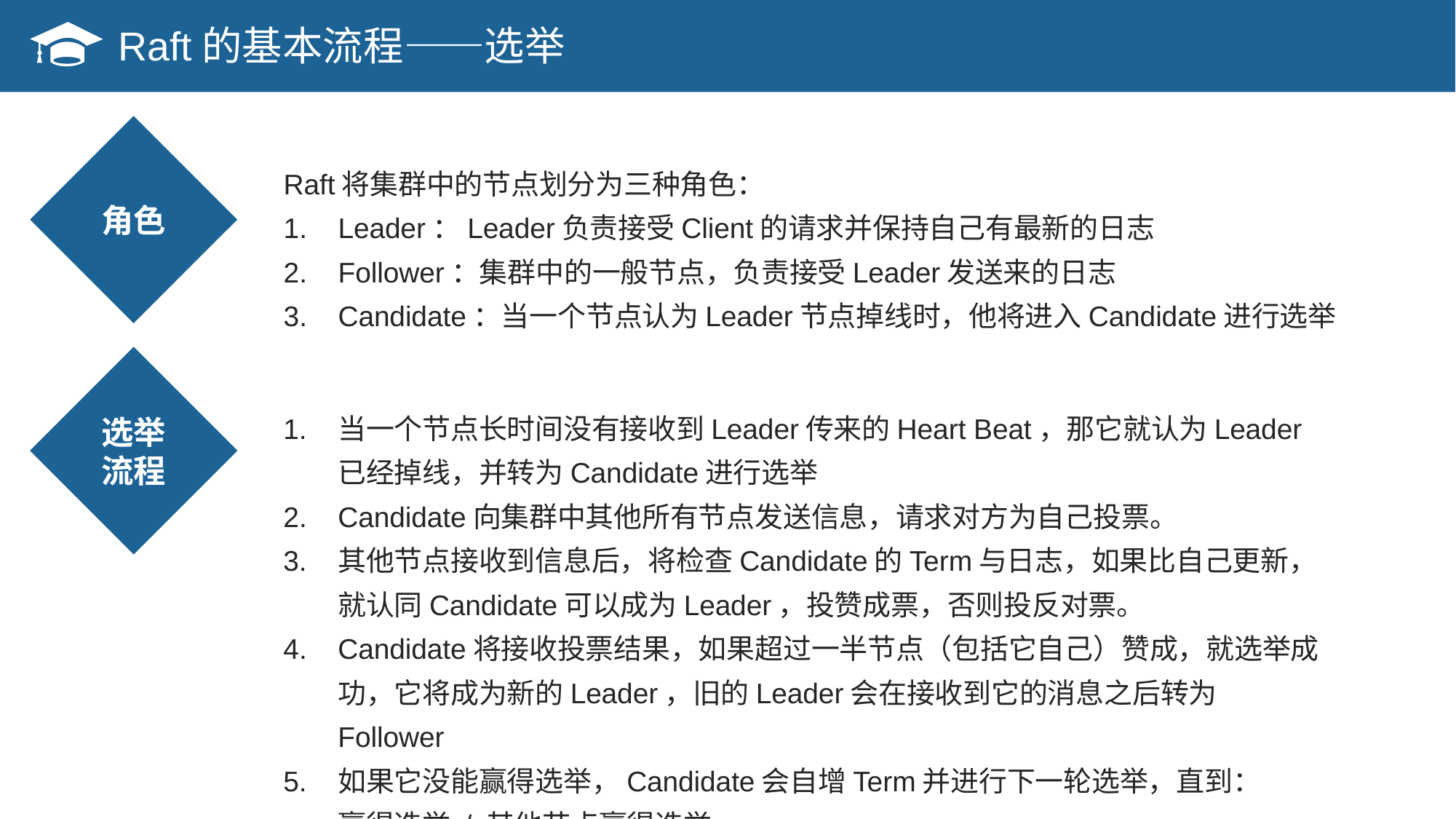

Raft的基本流程——选举

角色
Raft将集群中的节点划分为三种角色：
Leader：Leader负责接受Client的请求并保持自己有最新的日志
Follower：集群中的一般节点，负责接受Leader发送来的日志
Candidate：当一个节点认为Leader节点掉线时，他将进入Candidate进行选举
选举
流程
当一个节点长时间没有接收到Leader传来的Heart Beat，那它就认为Leader已经掉线，并转为Candidate进行选举
Candidate向集群中其他所有节点发送信息，请求对方为自己投票。
其他节点接收到信息后，将检查Candidate的Term与日志，如果比自己更新，就认同Candidate可以成为Leader，投赞成票，否则投反对票。
Candidate将接收投票结果，如果超过一半节点（包括它自己）赞成，就选举成功，它将成为新的Leader，旧的Leader会在接收到它的消息之后转为Follower
如果它没能赢得选举，Candidate会自增Term并进行下一轮选举，直到：
赢得选举 / 其他节点赢得选举。